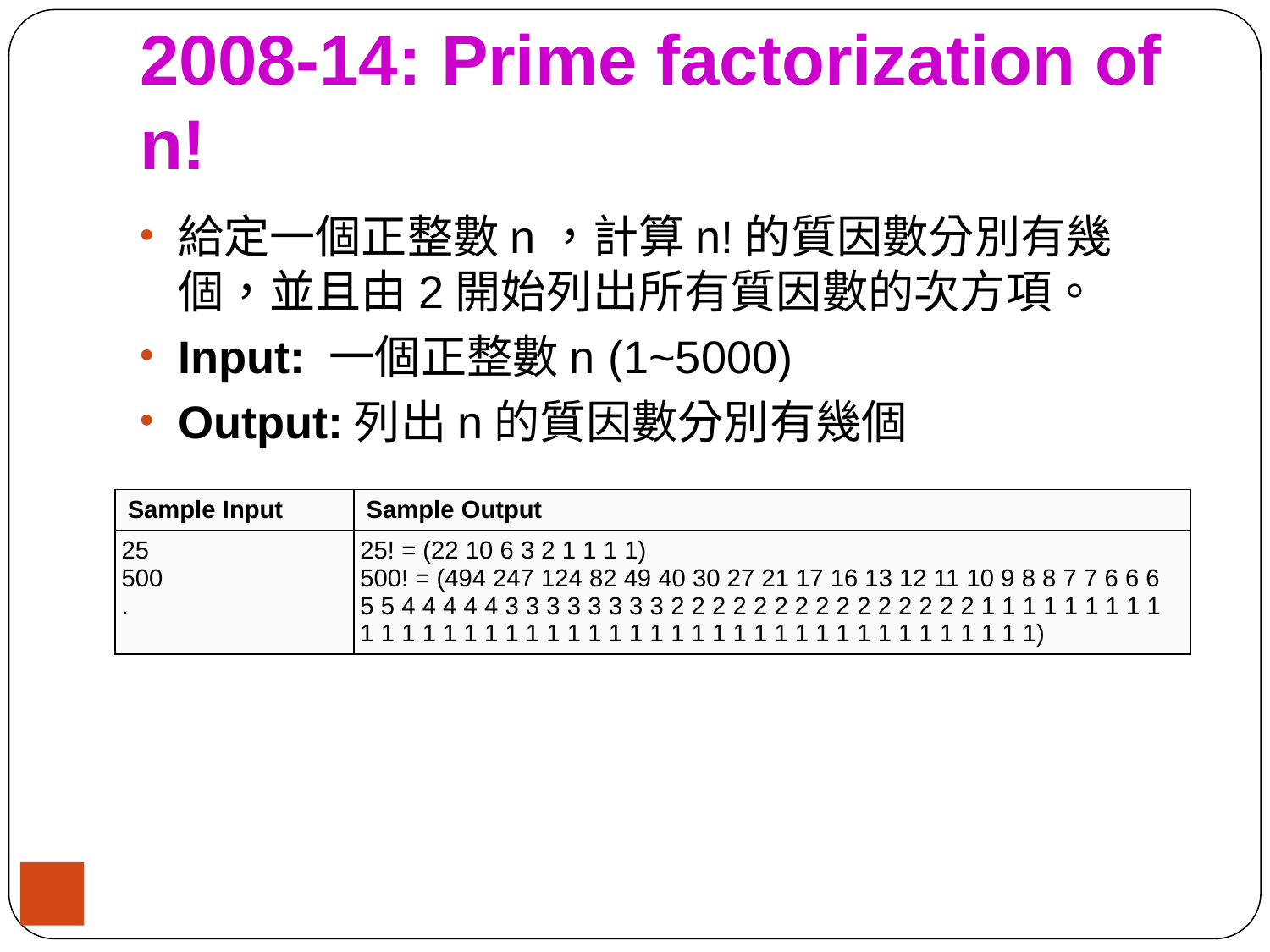

# 2008-14: Prime factorization of n!
給定一個正整數n，計算n!的質因數分別有幾個，並且由2開始列出所有質因數的次方項。
Input: 一個正整數n (1~5000)
Output:列出n的質因數分別有幾個
| Sample Input | Sample Output |
| --- | --- |
| 25 500 . | 25! = (22 10 6 3 2 1 1 1 1) 500! = (494 247 124 82 49 40 30 27 21 17 16 13 12 11 10 9 8 8 7 7 6 6 6 5 5 4 4 4 4 4 3 3 3 3 3 3 3 3 2 2 2 2 2 2 2 2 2 2 2 2 2 2 2 1 1 1 1 1 1 1 1 1 1 1 1 1 1 1 1 1 1 1 1 1 1 1 1 1 1 1 1 1 1 1 1 1 1 1 1 1 1 1 1 1 1) |